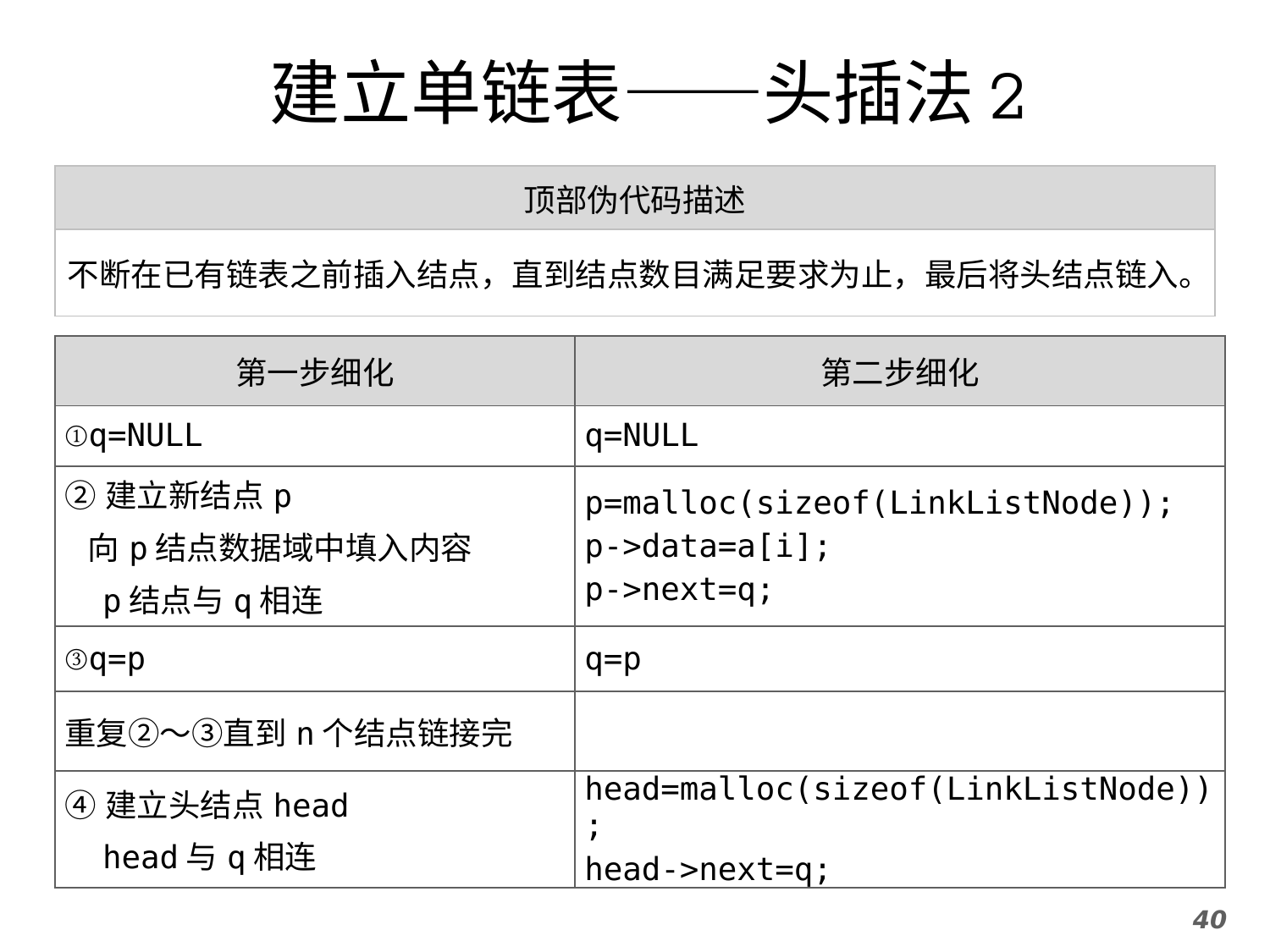

# 建立单链表——头插法2
| 顶部伪代码描述 |
| --- |
| 不断在已有链表之前插入结点，直到结点数目满足要求为止，最后将头结点链入。 |
| 第一步细化 | 第二步细化 |
| --- | --- |
| ①q=NULL | q=NULL |
| ②建立新结点p 向p结点数据域中填入内容 p结点与q相连 | p=malloc(sizeof(LinkListNode)); p->data=a[i]; p->next=q; |
| ③q=p | q=p |
| 重复②～③直到n个结点链接完 |  |
| ④建立头结点head head与q相连 | head=malloc(sizeof(LinkListNode)); head->next=q; |
40